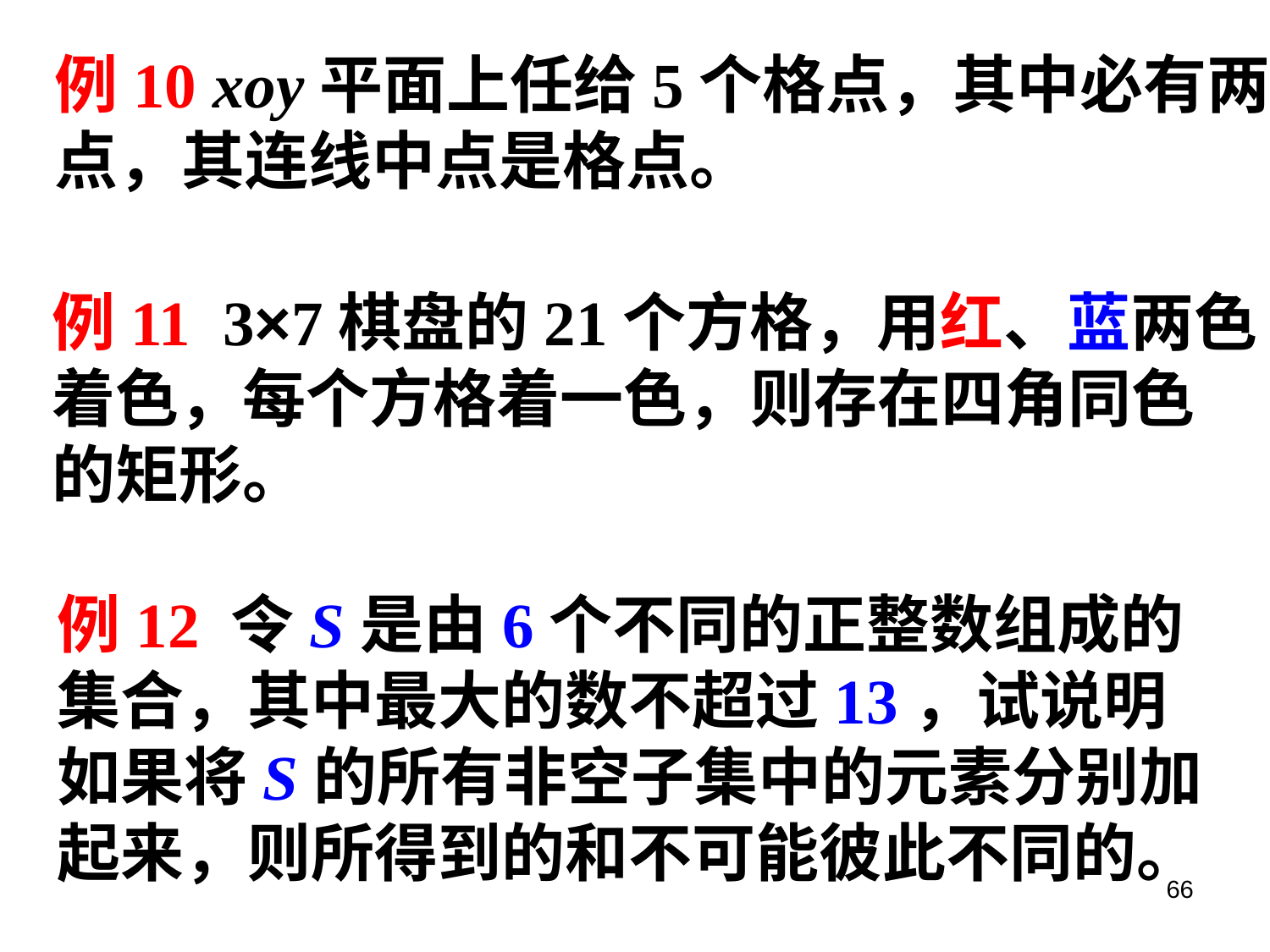

例10 xoy平面上任给5个格点，其中必有两
点，其连线中点是格点。
例11  3×7棋盘的21个方格，用红、蓝两色
着色，每个方格着一色，则存在四角同色
的矩形。
例12 令S是由6个不同的正整数组成的集合，其中最大的数不超过13，试说明如果将S的所有非空子集中的元素分别加起来，则所得到的和不可能彼此不同的。
66